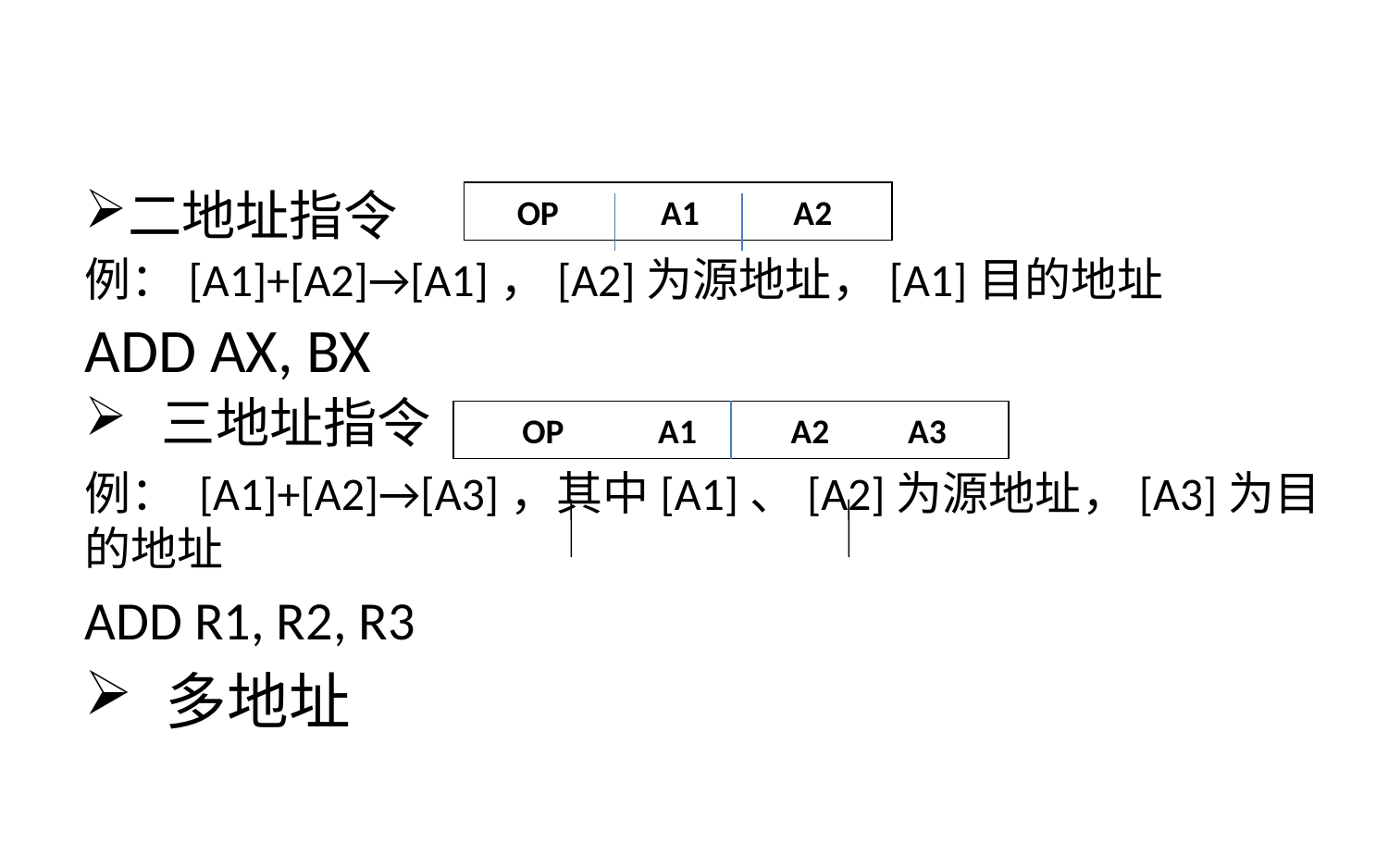

#
二地址指令
例：[A1]+[A2]→[A1]，[A2]为源地址，[A1]目的地址
ADD AX, BX
 三地址指令
例： [A1]+[A2]→[A3]，其中[A1]、[A2]为源地址，[A3]为目的地址
ADD R1, R2, R3
 多地址
     OP             A1            A2
       OP            A1            A2          A3